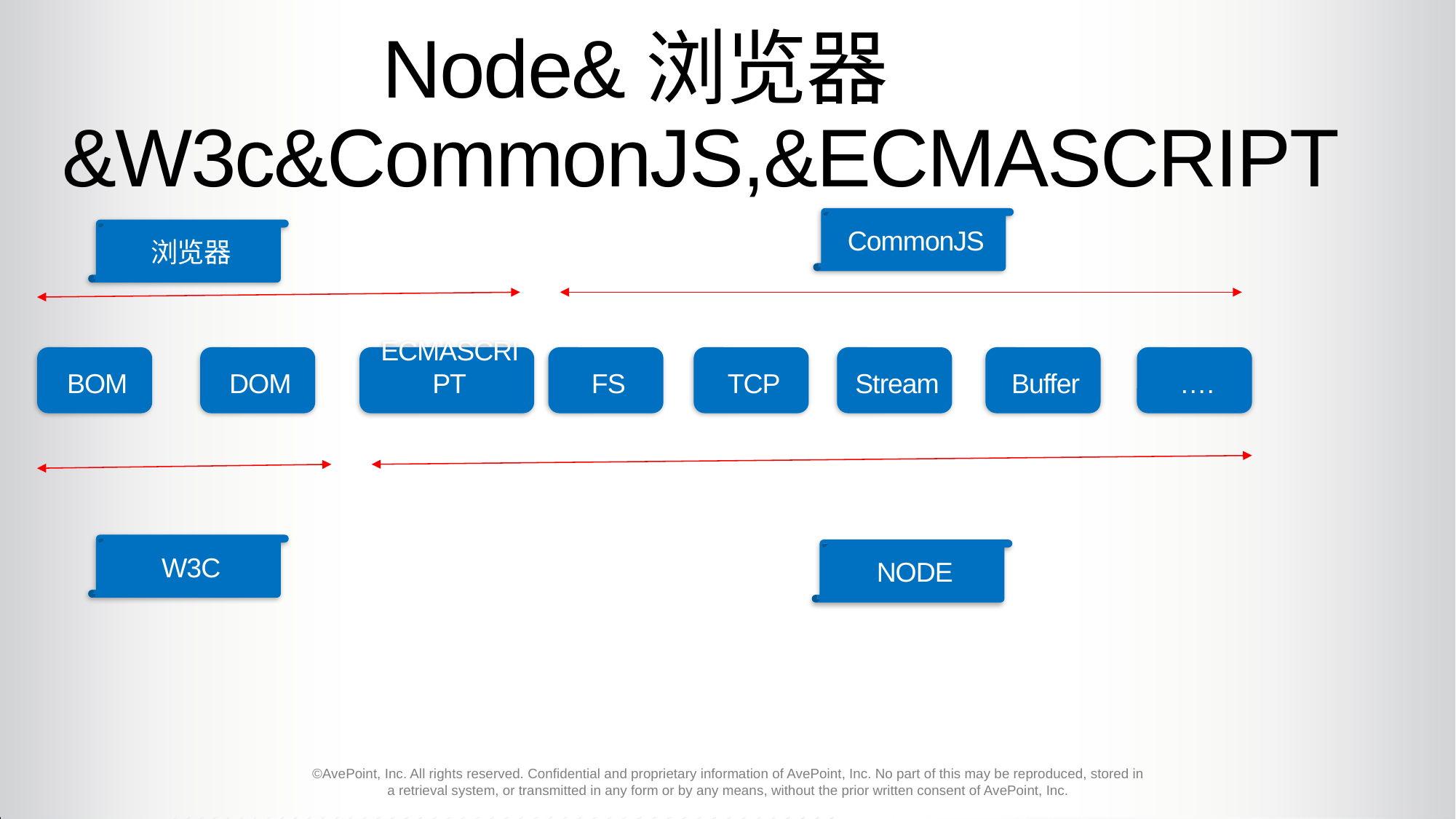

# Node&浏览器&W3c&CommonJS,&ECMASCRIPT
CommonJS
浏览器
DOM
ECMASCRIPT
FS
TCP
Stream
Buffer
BOM
….
W3C
NODE